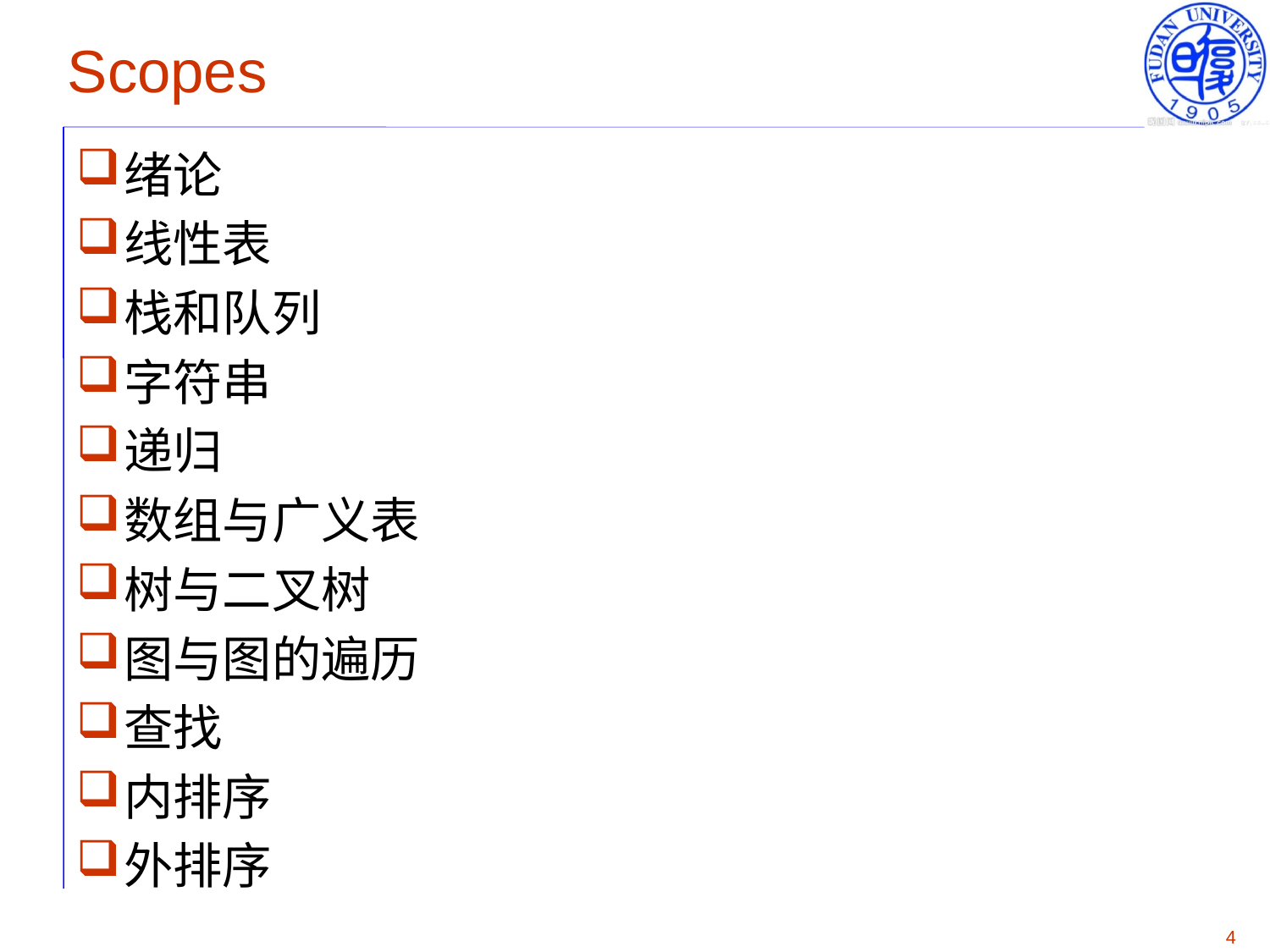

# Scopes
绪论
线性表
栈和队列
字符串
递归
数组与广义表
树与二叉树
图与图的遍历
查找
内排序
外排序

4